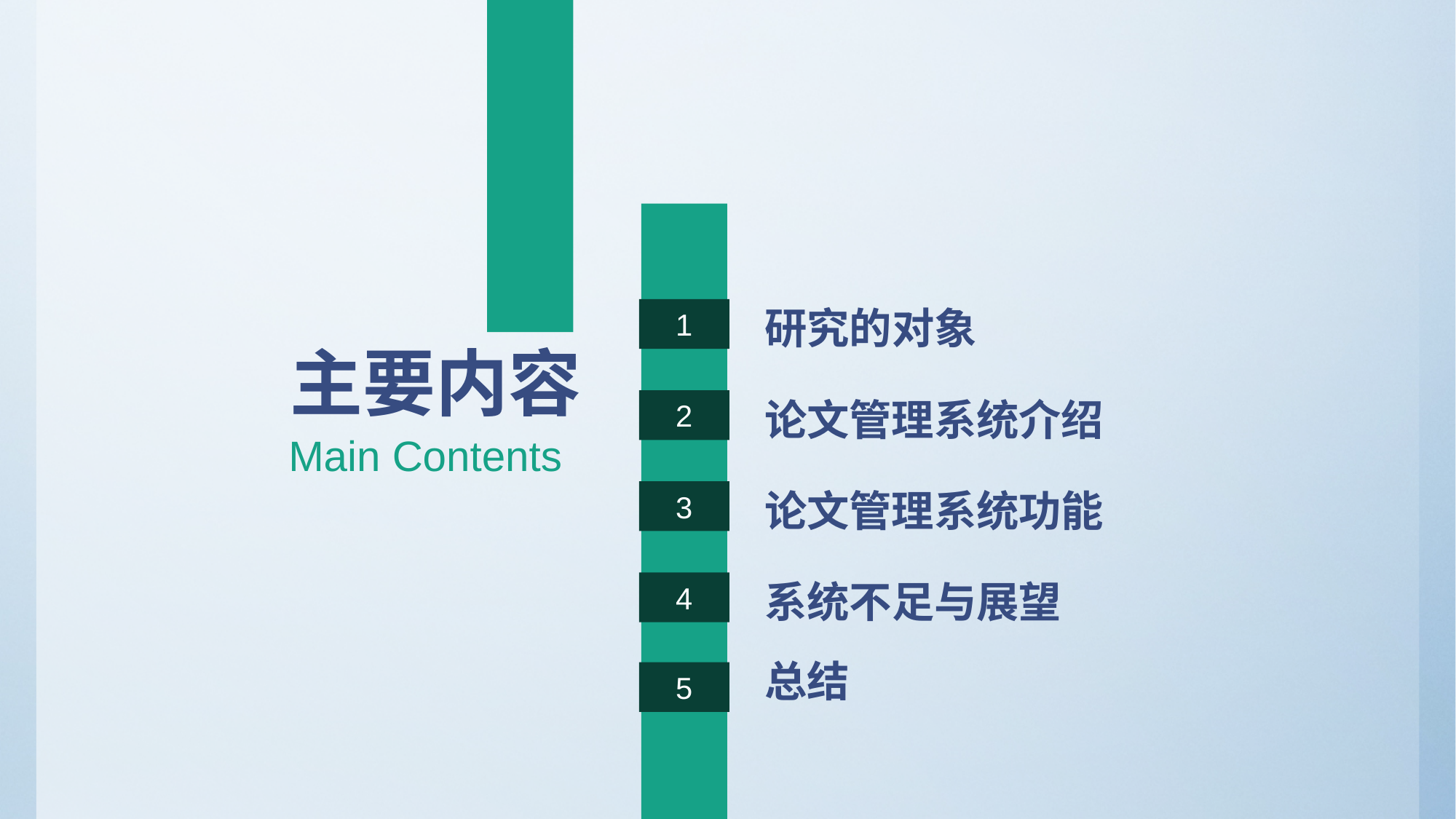

研究的对象
1
主要内容
论文管理系统介绍
2
Main Contents
论文管理系统功能
3
系统不足与展望
4
总结
5